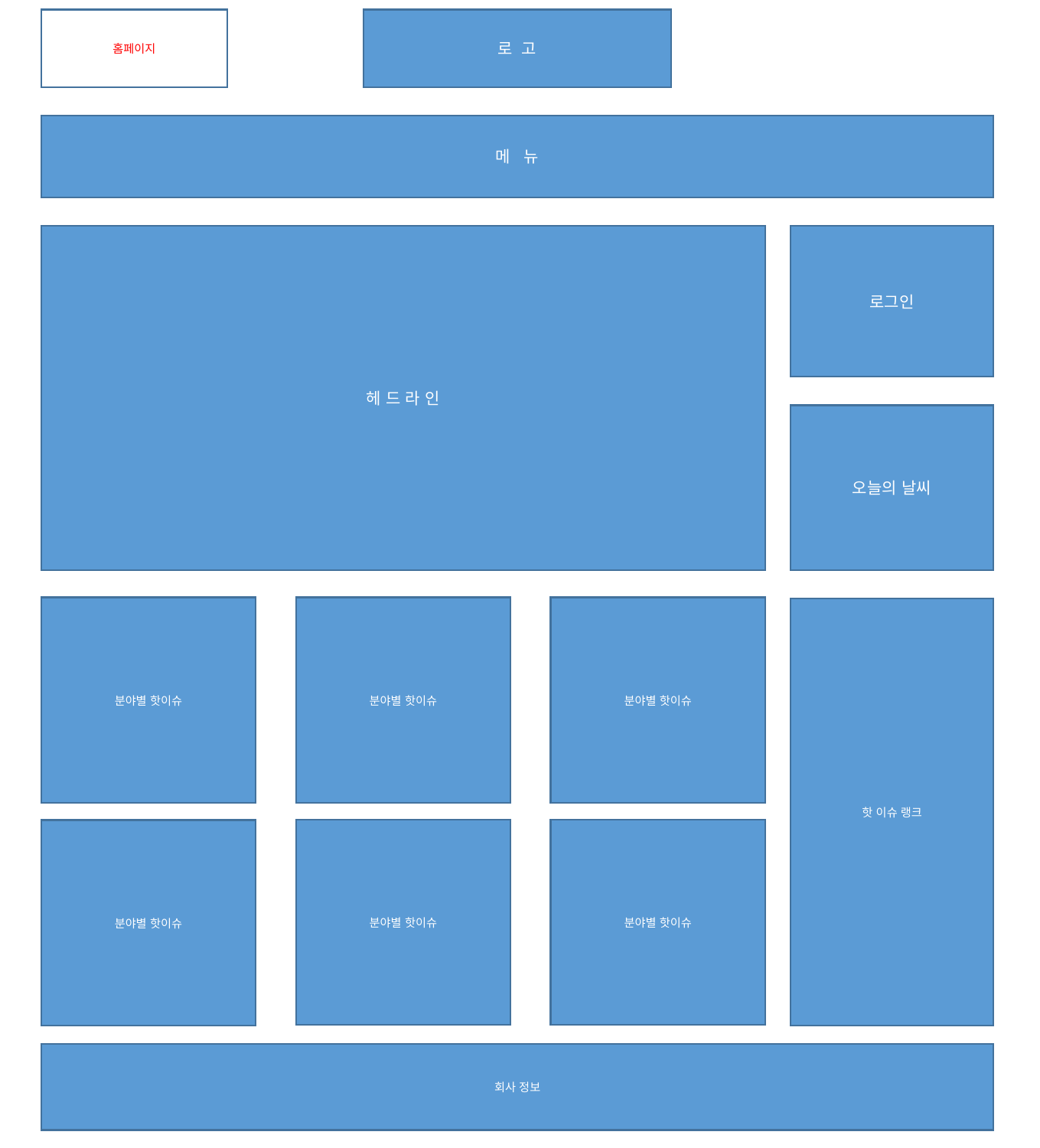

홈페이지
로  고
메   뉴
헤 드 라 인
로그인
오늘의 날씨
분야별 핫이슈
분야별 핫이슈
분야별 핫이슈
핫 이슈 랭크
분야별 핫이슈
분야별 핫이슈
분야별 핫이슈
회사 정보